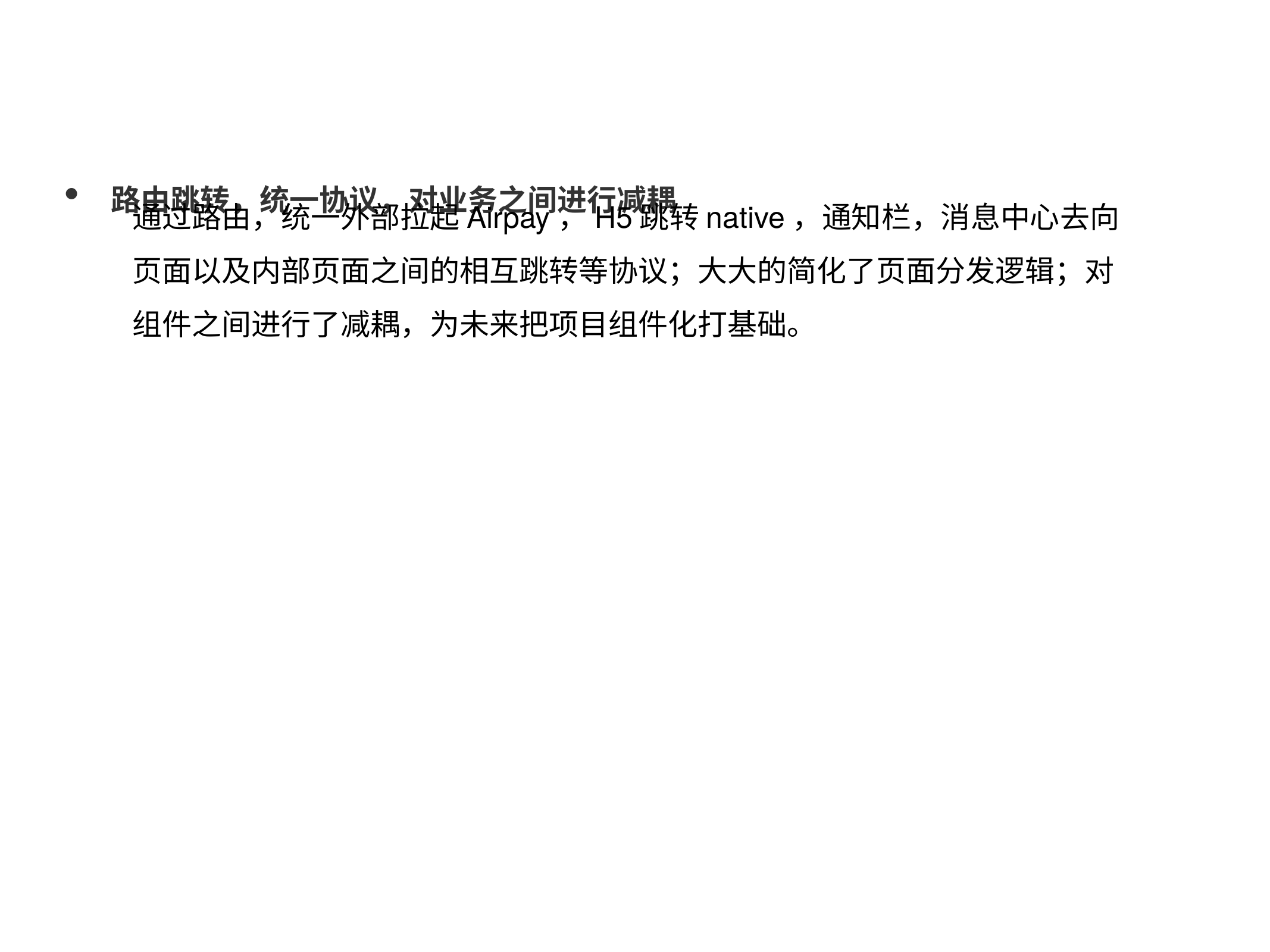

# 路由跳转，统一协议，对业务之间进行减耦
通过路由，统一外部拉起Airpay，H5跳转native，通知栏，消息中心去向页面以及内部页面之间的相互跳转等协议；大大的简化了页面分发逻辑；对组件之间进行了减耦，为未来把项目组件化打基础。